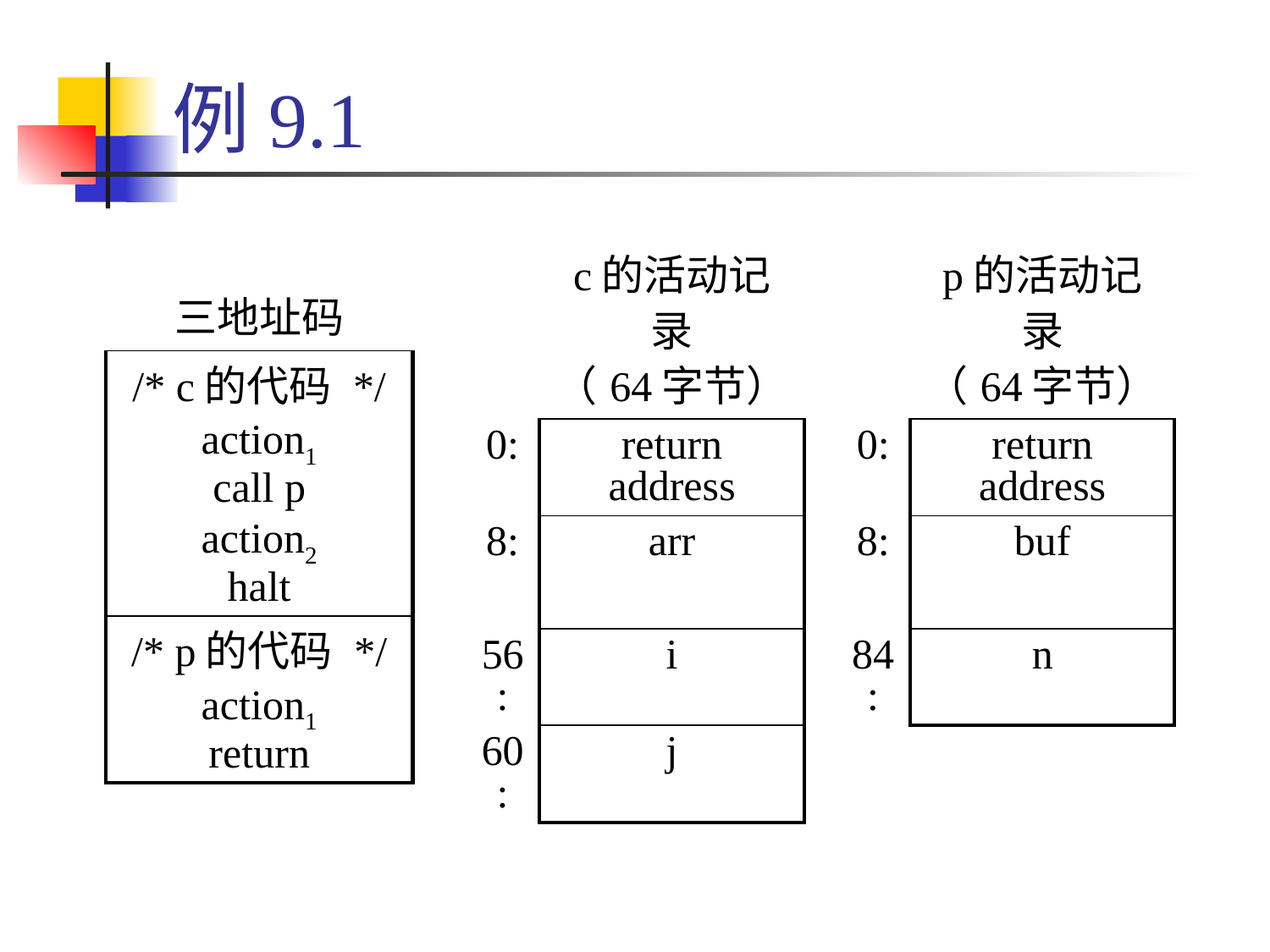

# 例9.1
|  | c的活动记录 （64字节） |
| --- | --- |
| 0: | return address |
| 8: | arr |
| 56: | i |
| 60: | j |
|  | p的活动记录 （64字节） |
| --- | --- |
| 0: | return address |
| 8: | buf |
| 84: | n |
| 三地址码 |
| --- |
| /\* c的代码 \*/ action1 call p action2 halt |
| /\* p的代码 \*/ action1 return |